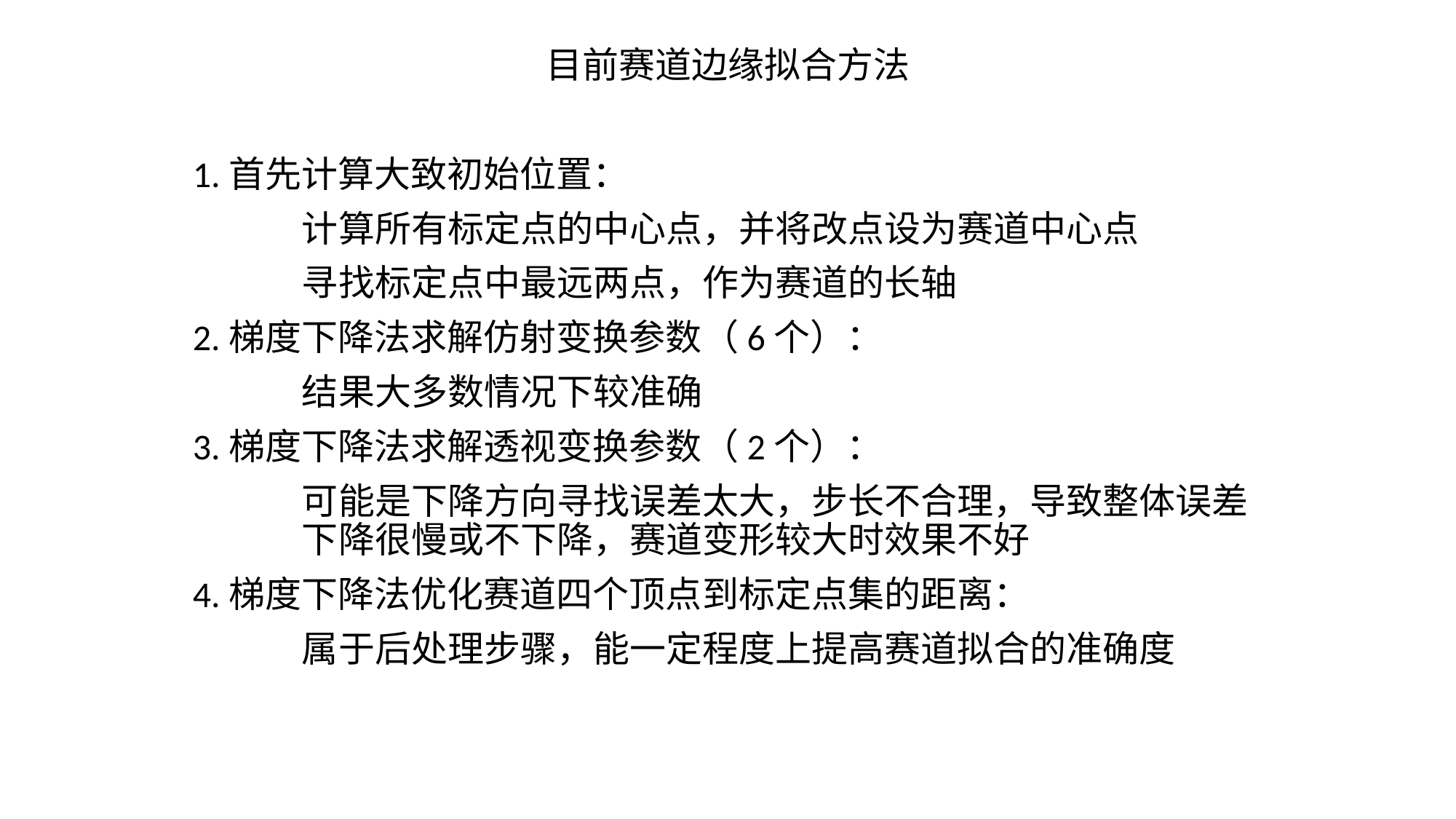

目前赛道边缘拟合方法

1.首先计算大致初始位置：
	计算所有标定点的中心点，并将改点设为赛道中心点
	寻找标定点中最远两点，作为赛道的长轴
2.梯度下降法求解仿射变换参数（6个）：
	结果大多数情况下较准确
3.梯度下降法求解透视变换参数（2个）：
	可能是下降方向寻找误差太大，步长不合理，导致整体误差	下降很慢或不下降，赛道变形较大时效果不好
4.梯度下降法优化赛道四个顶点到标定点集的距离：
	属于后处理步骤，能一定程度上提高赛道拟合的准确度